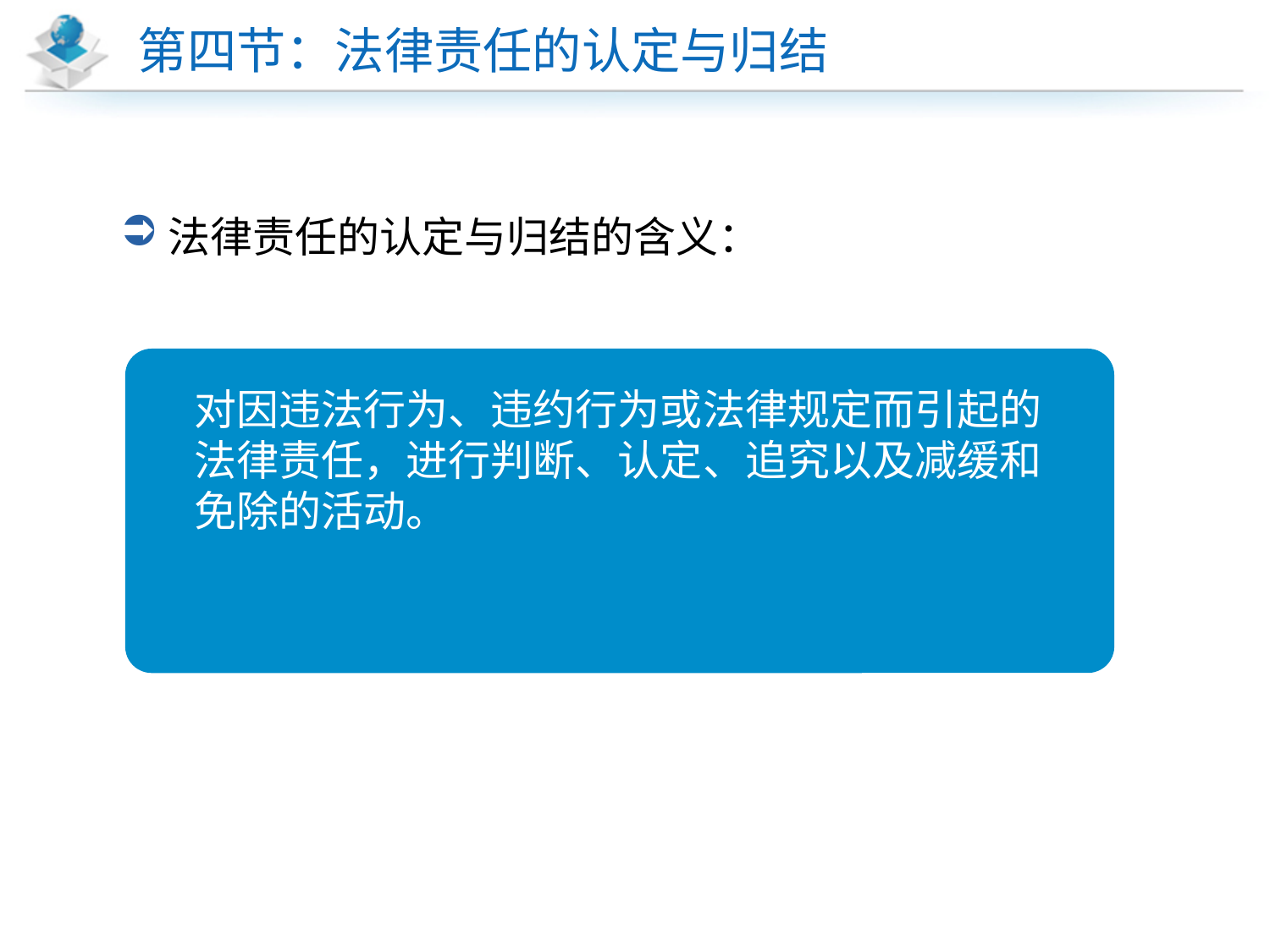

# 第四节：法律责任的认定与归结
法律责任的认定与归结的含义：

对因违法行为、违约行为或法律规定而引起的法律责任，进行判断、认定、追究以及减缓和免除的活动。